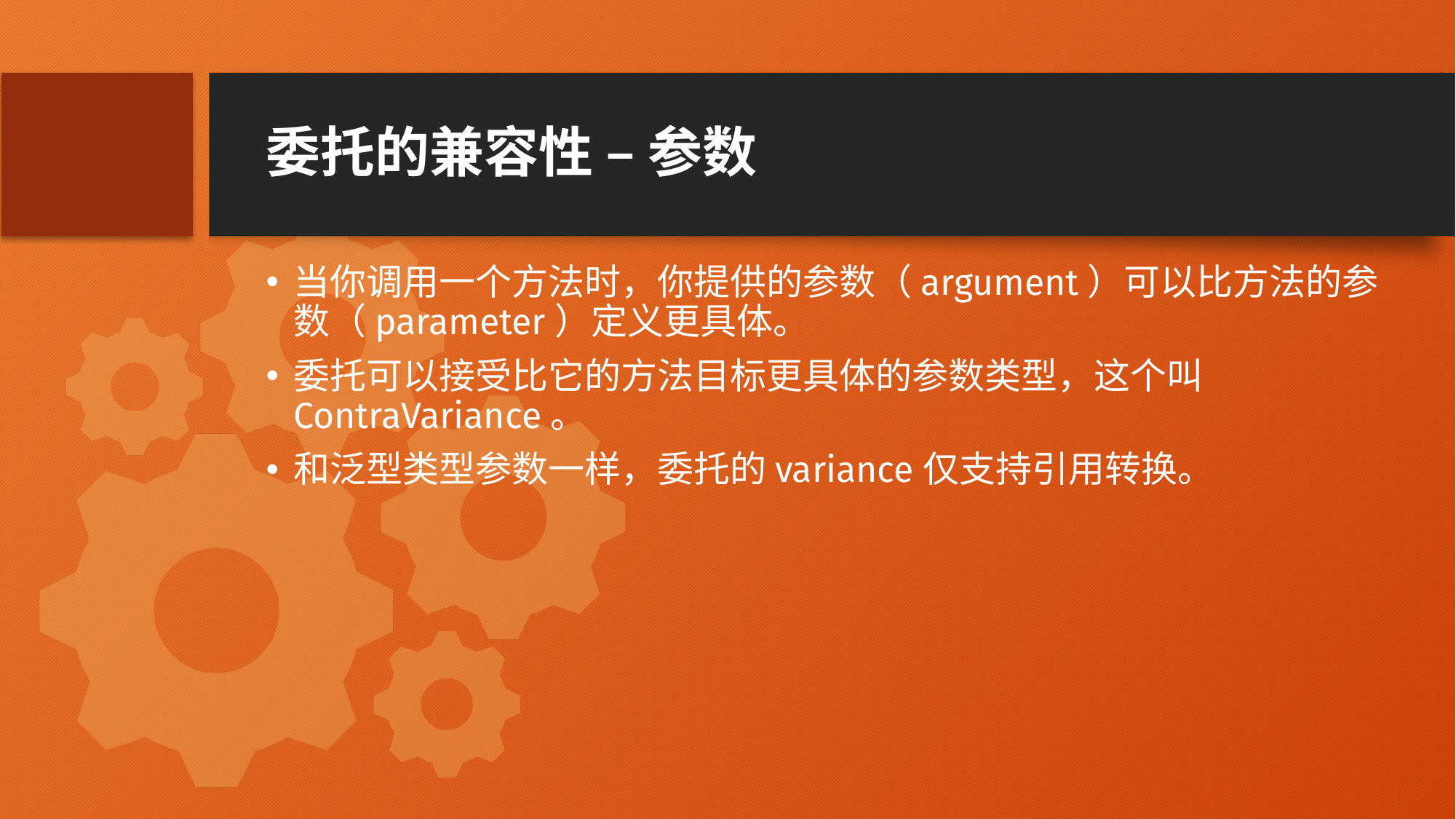

# 委托的兼容性 – 参数
当你调用一个方法时，你提供的参数（argument）可以比方法的参数（parameter）定义更具体。
委托可以接受比它的方法目标更具体的参数类型，这个叫ContraVariance。
和泛型类型参数一样，委托的variance仅支持引用转换。